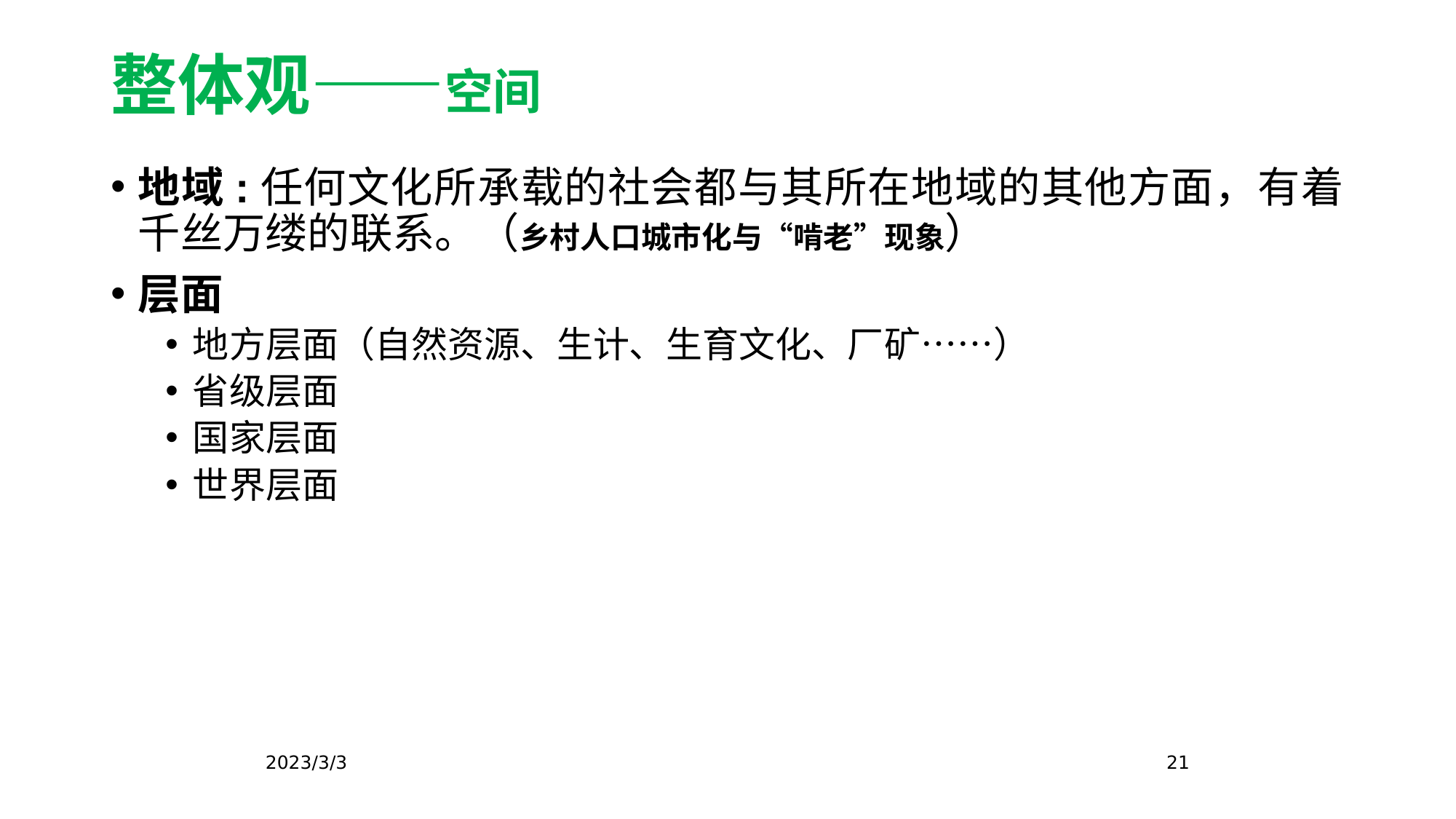

整体观——空间
地域:任何文化所承载的社会都与其所在地域的其他方面，有着千丝万缕的联系。（乡村人口城市化与“啃老”现象）
层面
地方层面（自然资源、生计、生育文化、厂矿……）
省级层面
国家层面
世界层面
2023/3/3
21